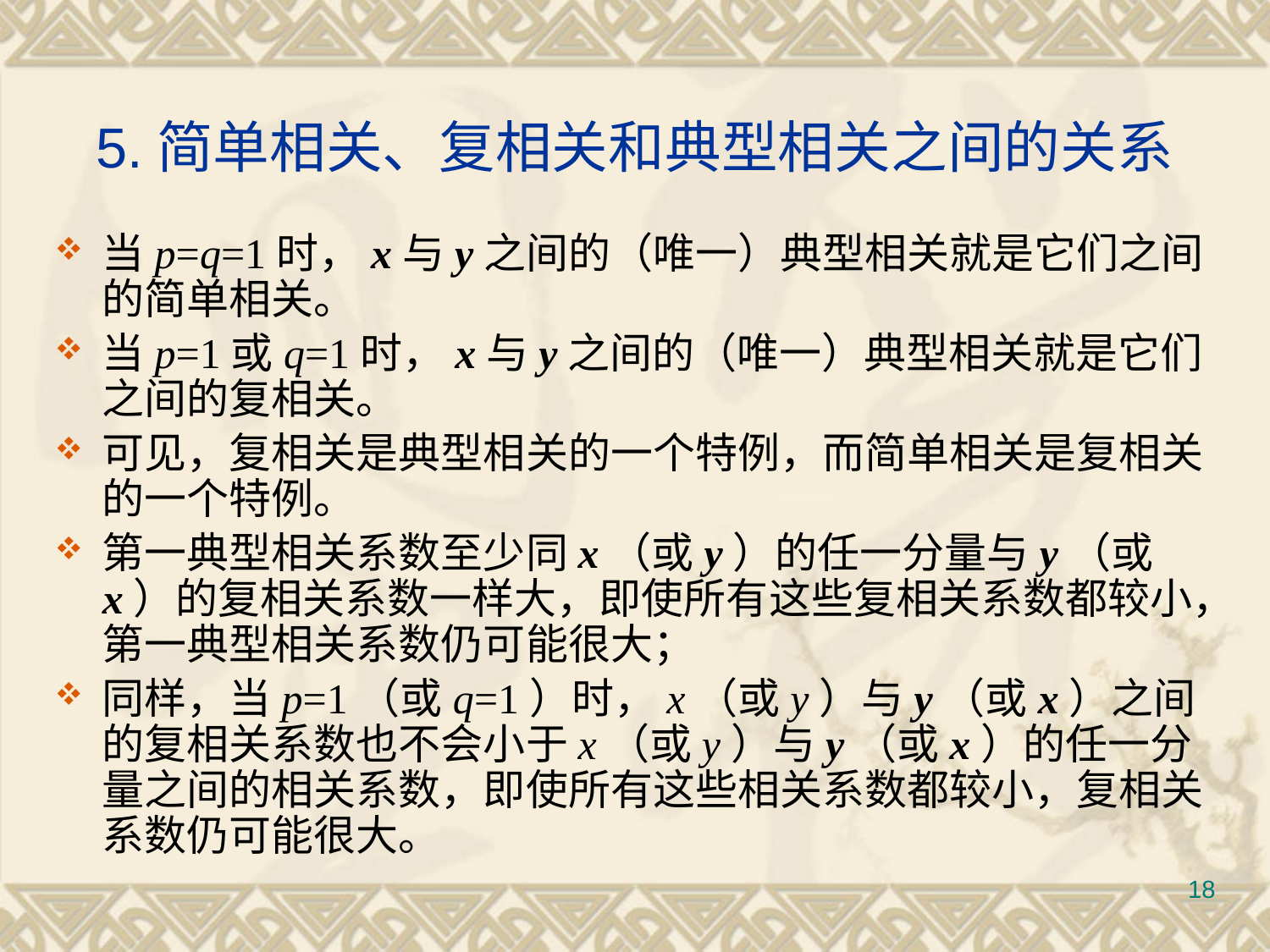

# 5.简单相关、复相关和典型相关之间的关系
当p=q=1时，x与y之间的（唯一）典型相关就是它们之间的简单相关。
当p=1或q=1时，x与y之间的（唯一）典型相关就是它们之间的复相关。
可见，复相关是典型相关的一个特例，而简单相关是复相关的一个特例。
第一典型相关系数至少同x（或y）的任一分量与y（或x）的复相关系数一样大，即使所有这些复相关系数都较小，第一典型相关系数仍可能很大；
同样，当p=1（或q=1）时，x（或y）与y（或x）之间的复相关系数也不会小于x（或y）与y（或x）的任一分量之间的相关系数，即使所有这些相关系数都较小，复相关系数仍可能很大。
18